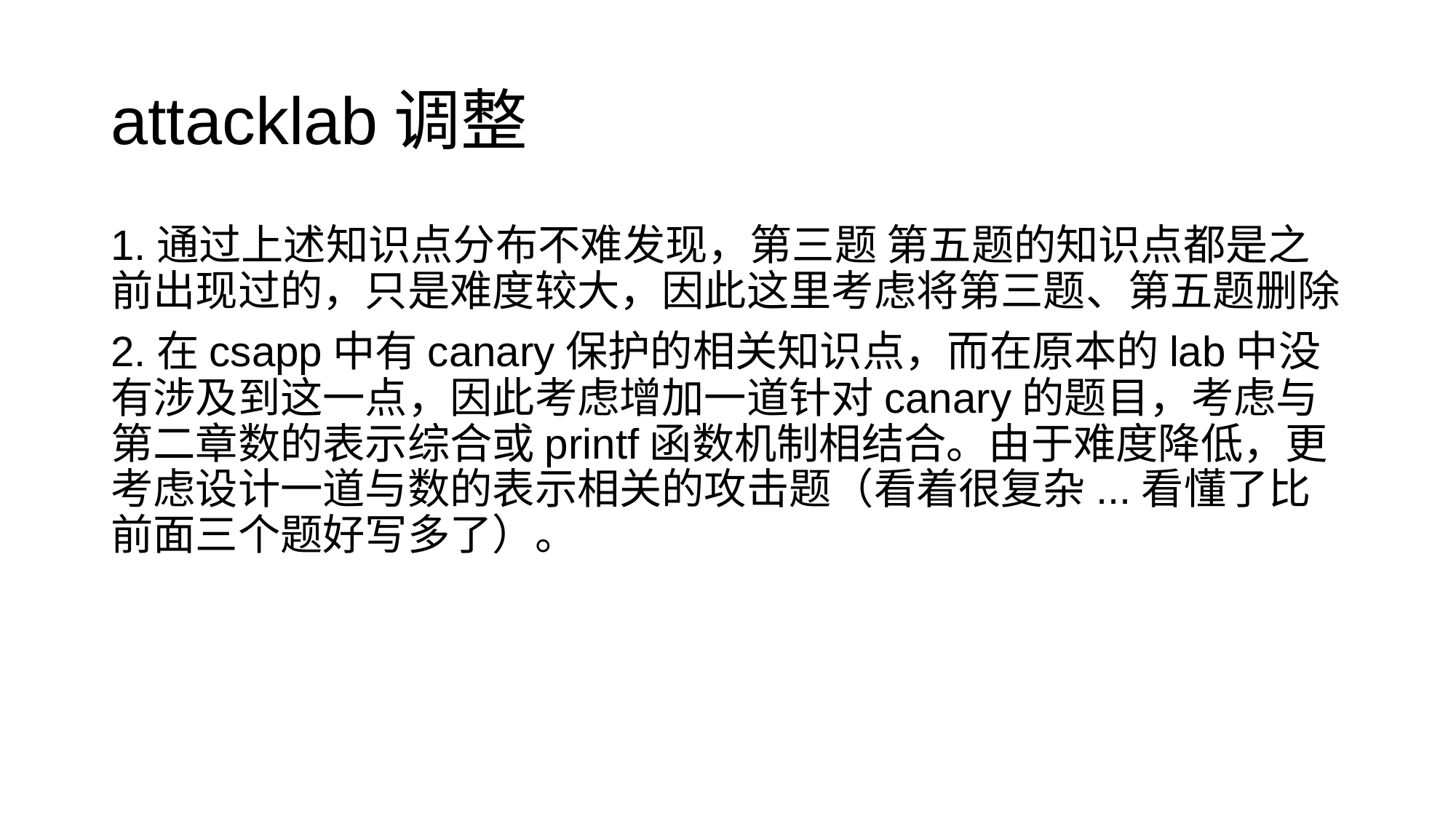

# attacklab调整
1.通过上述知识点分布不难发现，第三题 第五题的知识点都是之前出现过的，只是难度较大，因此这里考虑将第三题、第五题删除
2.在csapp中有canary保护的相关知识点，而在原本的lab中没有涉及到这一点，因此考虑增加一道针对canary的题目，考虑与第二章数的表示综合或printf函数机制相结合。由于难度降低，更考虑设计一道与数的表示相关的攻击题（看着很复杂...看懂了比前面三个题好写多了）。